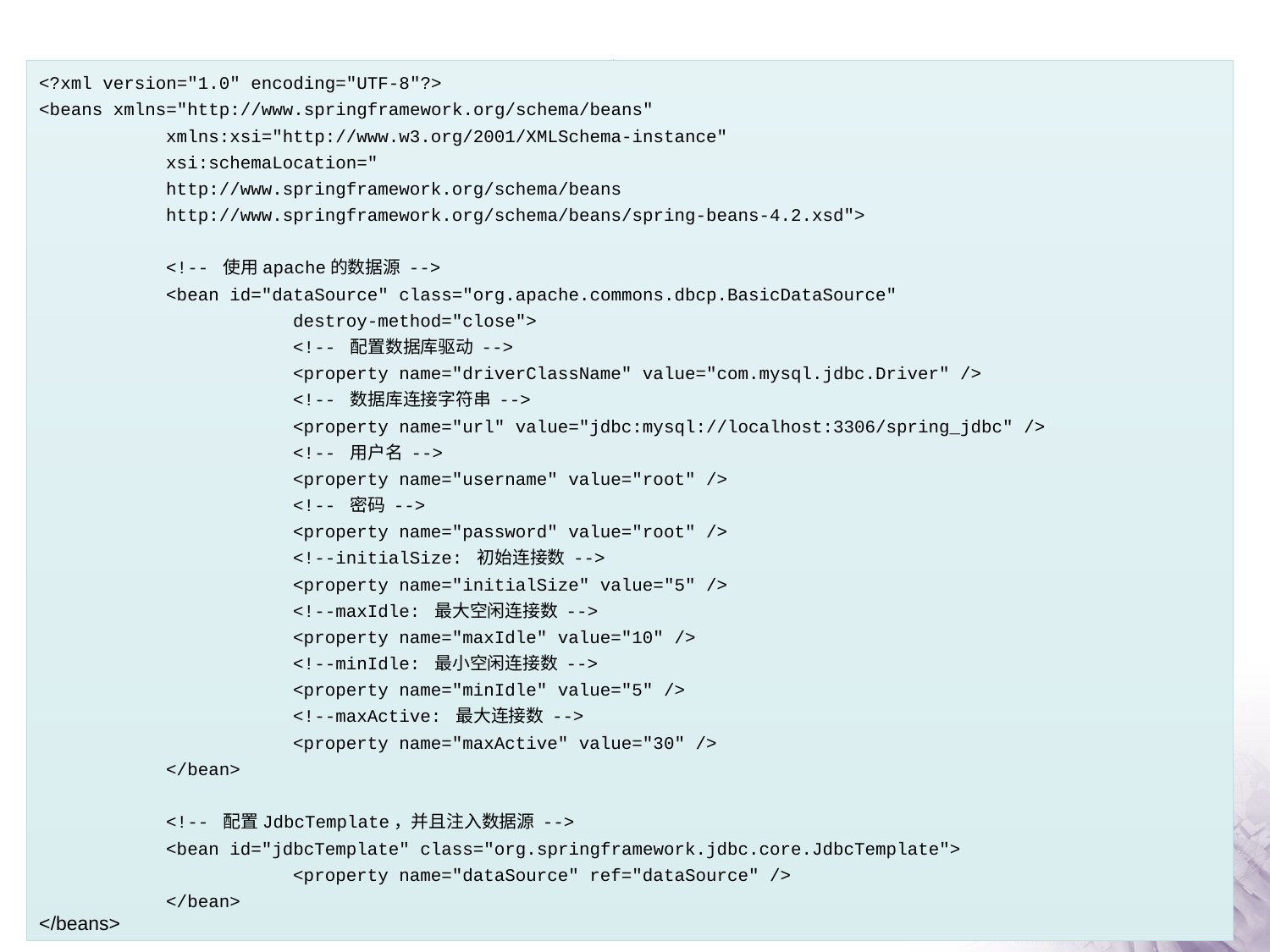

# 入门代码
<?xml version="1.0" encoding="UTF-8"?>
<beans xmlns="http://www.springframework.org/schema/beans"
	xmlns:xsi="http://www.w3.org/2001/XMLSchema-instance"
	xsi:schemaLocation="
            http://www.springframework.org/schema/beans
            http://www.springframework.org/schema/beans/spring-beans-4.2.xsd">

	<!-- 使用apache的数据源 -->
	<bean id="dataSource" class="org.apache.commons.dbcp.BasicDataSource"
		destroy-method="close">
		<!-- 配置数据库驱动 -->
		<property name="driverClassName" value="com.mysql.jdbc.Driver" />
		<!-- 数据库连接字符串 -->
		<property name="url" value="jdbc:mysql://localhost:3306/spring_jdbc" />
		<!-- 用户名 -->
		<property name="username" value="root" />
		<!-- 密码 -->
		<property name="password" value="root" />
		<!--initialSize: 初始连接数 -->
		<property name="initialSize" value="5" />
		<!--maxIdle: 最大空闲连接数 -->
		<property name="maxIdle" value="10" />
		<!--minIdle: 最小空闲连接数 -->
		<property name="minIdle" value="5" />
		<!--maxActive: 最大连接数 -->
		<property name="maxActive" value="30" />
	</bean>

	<!-- 配置JdbcTemplate，并且注入数据源 -->
	<bean id="jdbcTemplate" class="org.springframework.jdbc.core.JdbcTemplate">
		<property name="dataSource" ref="dataSource" />
	</bean>
</beans>